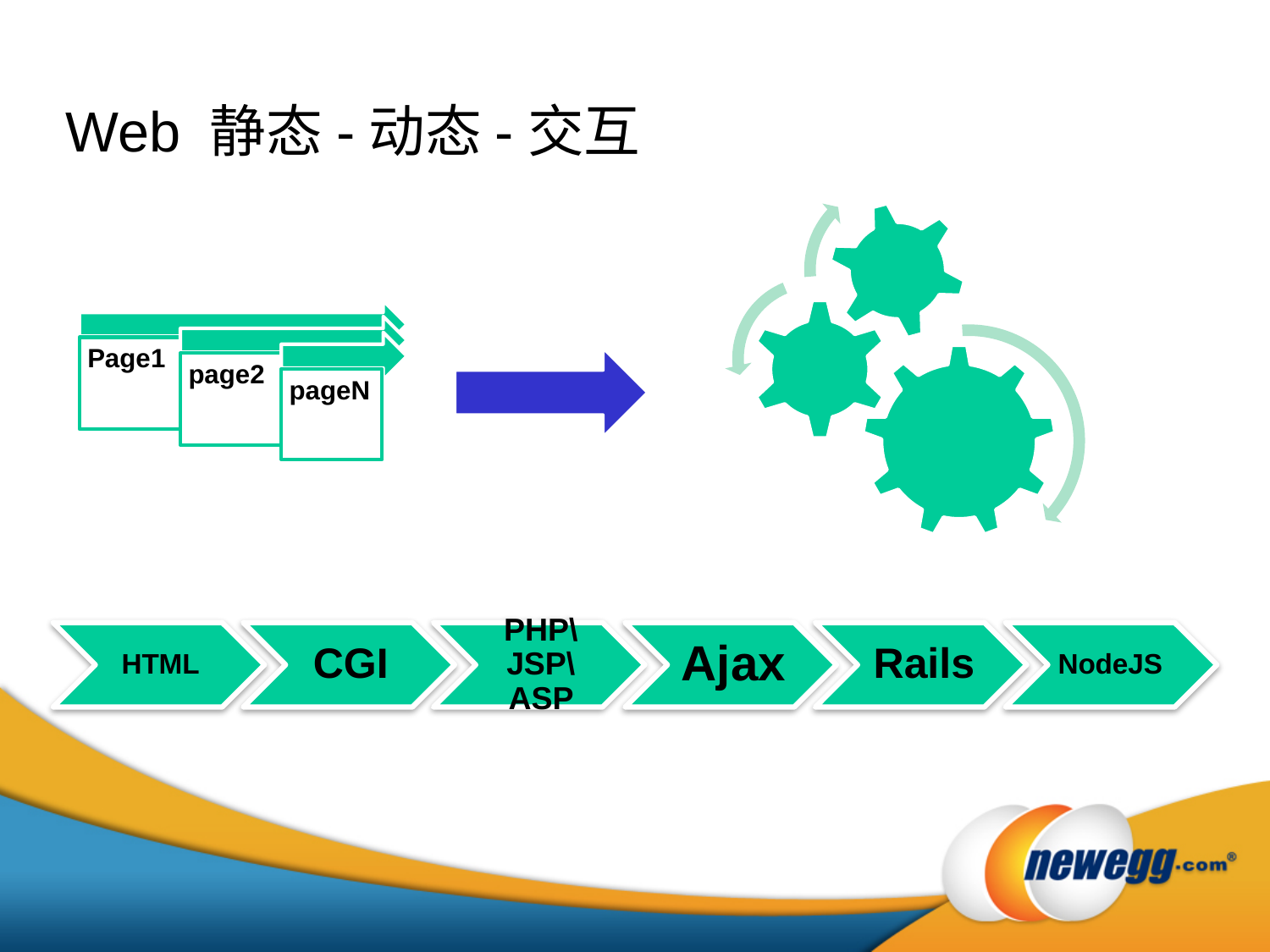

# Web 静态-动态-交互

Page1

page2

pageN

HTML
CGI
PHP\JSP\ASP
Ajax
Rails
NodeJS